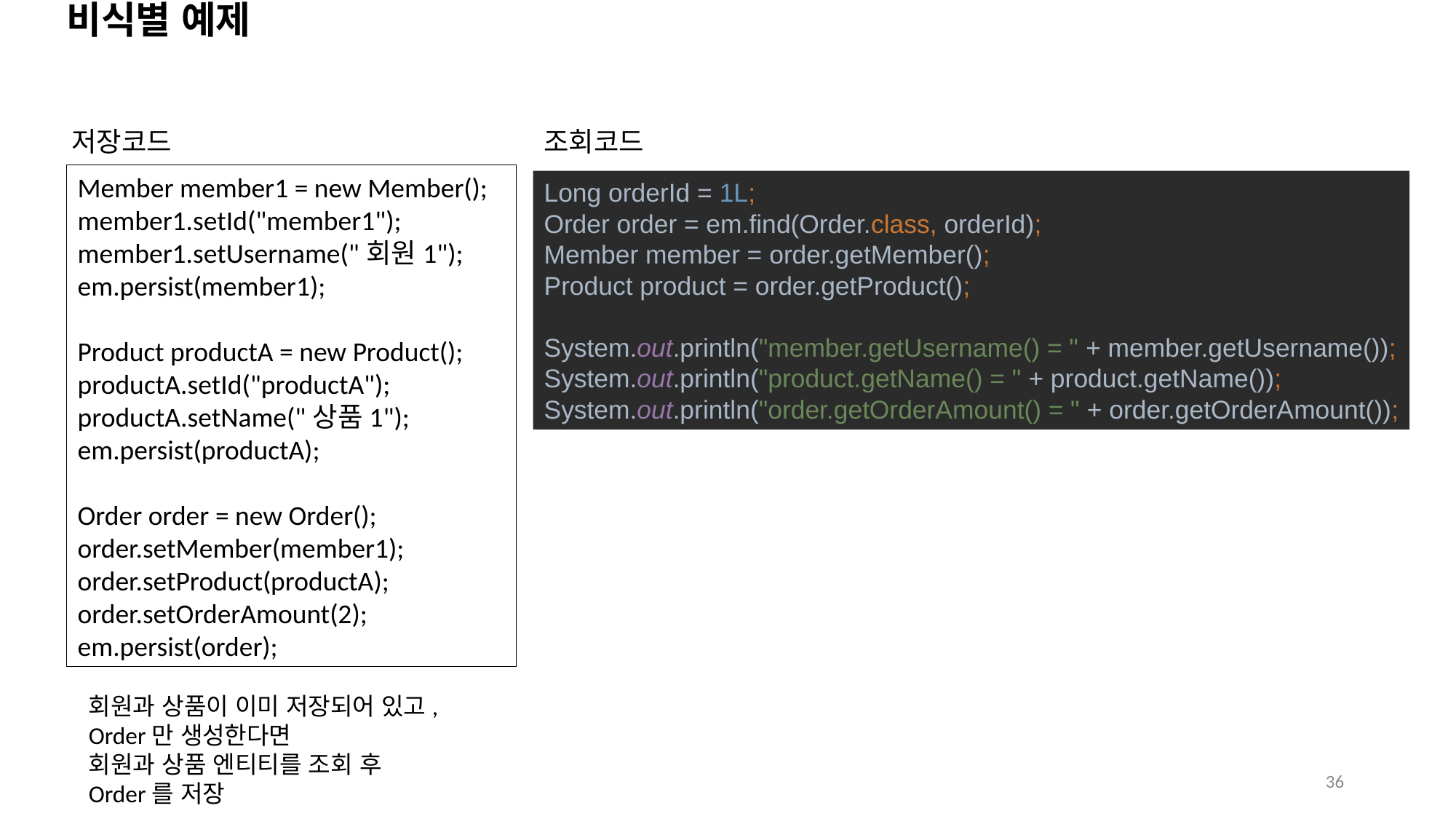

# 비식별 예제
저장코드
조회코드
Member member1 = new Member();
member1.setId("member1");
member1.setUsername("회원1");
em.persist(member1);

Product productA = new Product();
productA.setId("productA");
productA.setName("상품1");
em.persist(productA);

Order order = new Order();
order.setMember(member1);
order.setProduct(productA);
order.setOrderAmount(2);
em.persist(order);
Long orderId = 1L;
Order order = em.find(Order.class, orderId);
Member member = order.getMember();
Product product = order.getProduct();
System.out.println("member.getUsername() = " + member.getUsername());
System.out.println("product.getName() = " + product.getName());
System.out.println("order.getOrderAmount() = " + order.getOrderAmount());
회원과 상품이 이미 저장되어 있고,
Order만 생성한다면
회원과 상품 엔티티를 조회 후
Order를 저장
36